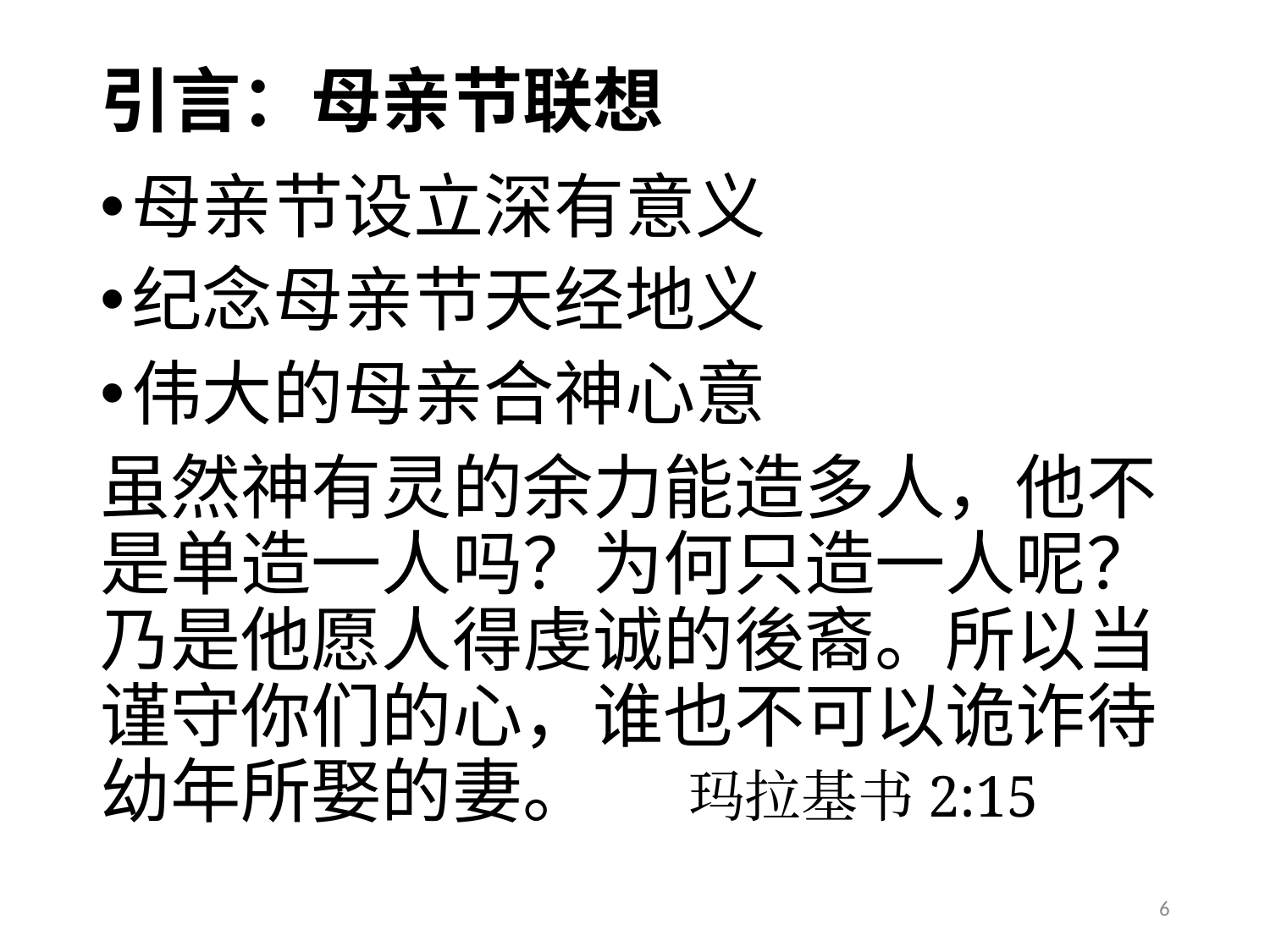

# 引言：母亲节联想
母亲节设立深有意义
纪念母亲节天经地义
伟大的母亲合神心意
虽然神有灵的余力能造多人，他不是单造一人吗？为何只造一人呢？乃是他愿人得虔诚的後裔。所以当谨守你们的心，谁也不可以诡诈待幼年所娶的妻。      玛拉基书2:15
6